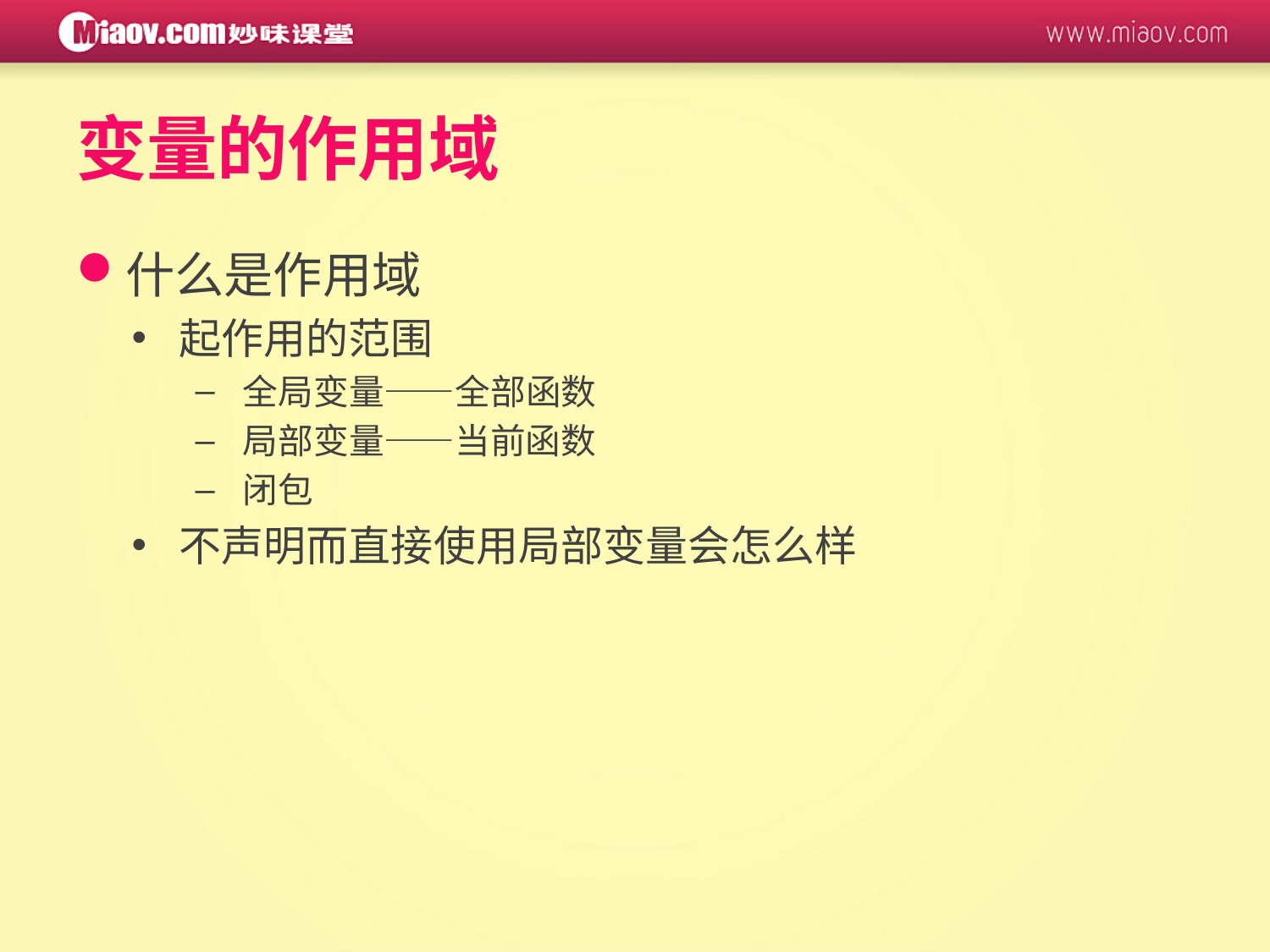

# 变量的作用域
什么是作用域
起作用的范围
全局变量——全部函数
局部变量——当前函数
闭包
不声明而直接使用局部变量会怎么样